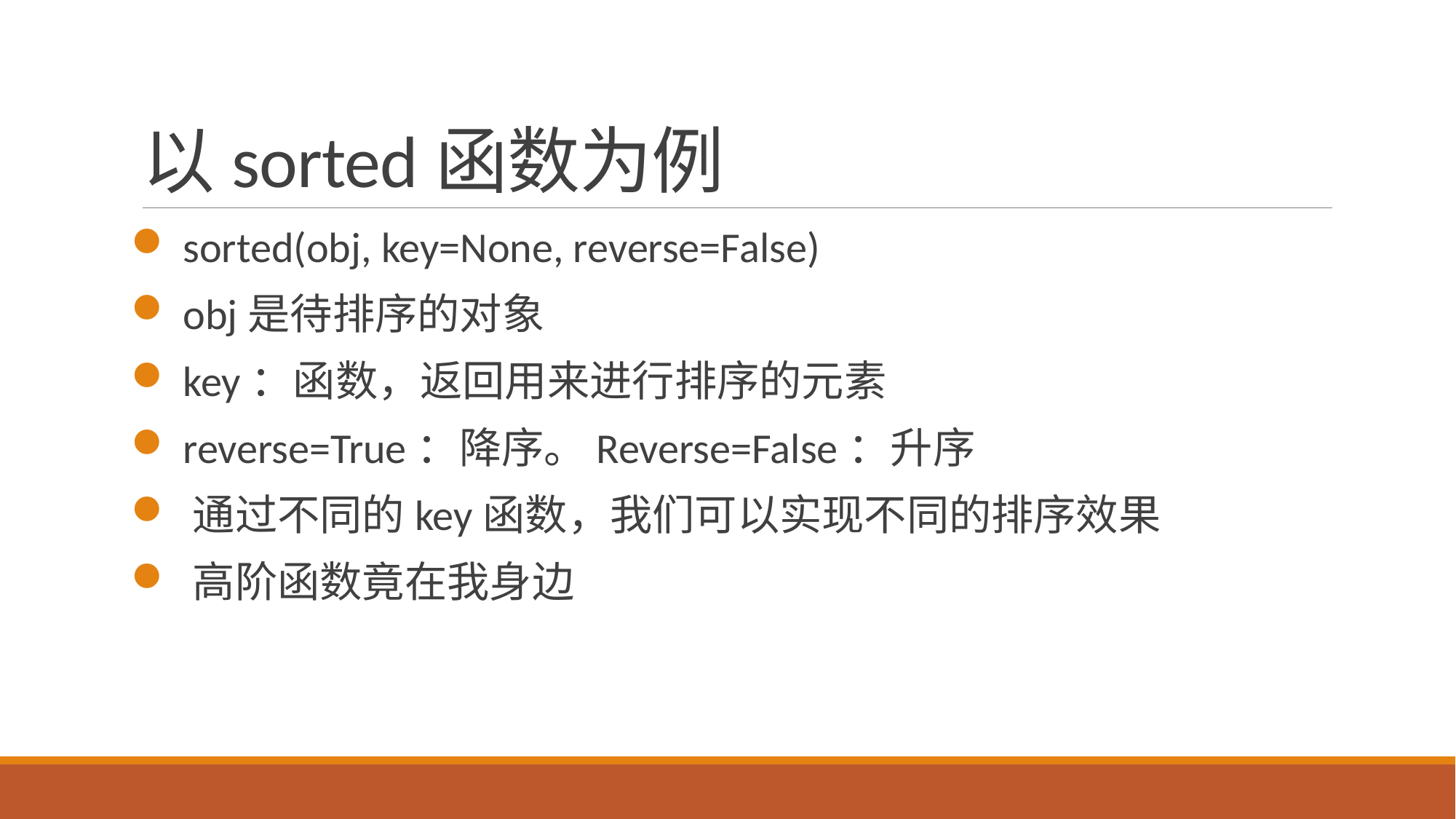

# 以sorted函数为例
 sorted(obj, key=None, reverse=False)
 obj是待排序的对象
 key：函数，返回用来进行排序的元素
 reverse=True：降序。Reverse=False：升序
 通过不同的key函数，我们可以实现不同的排序效果
 高阶函数竟在我身边